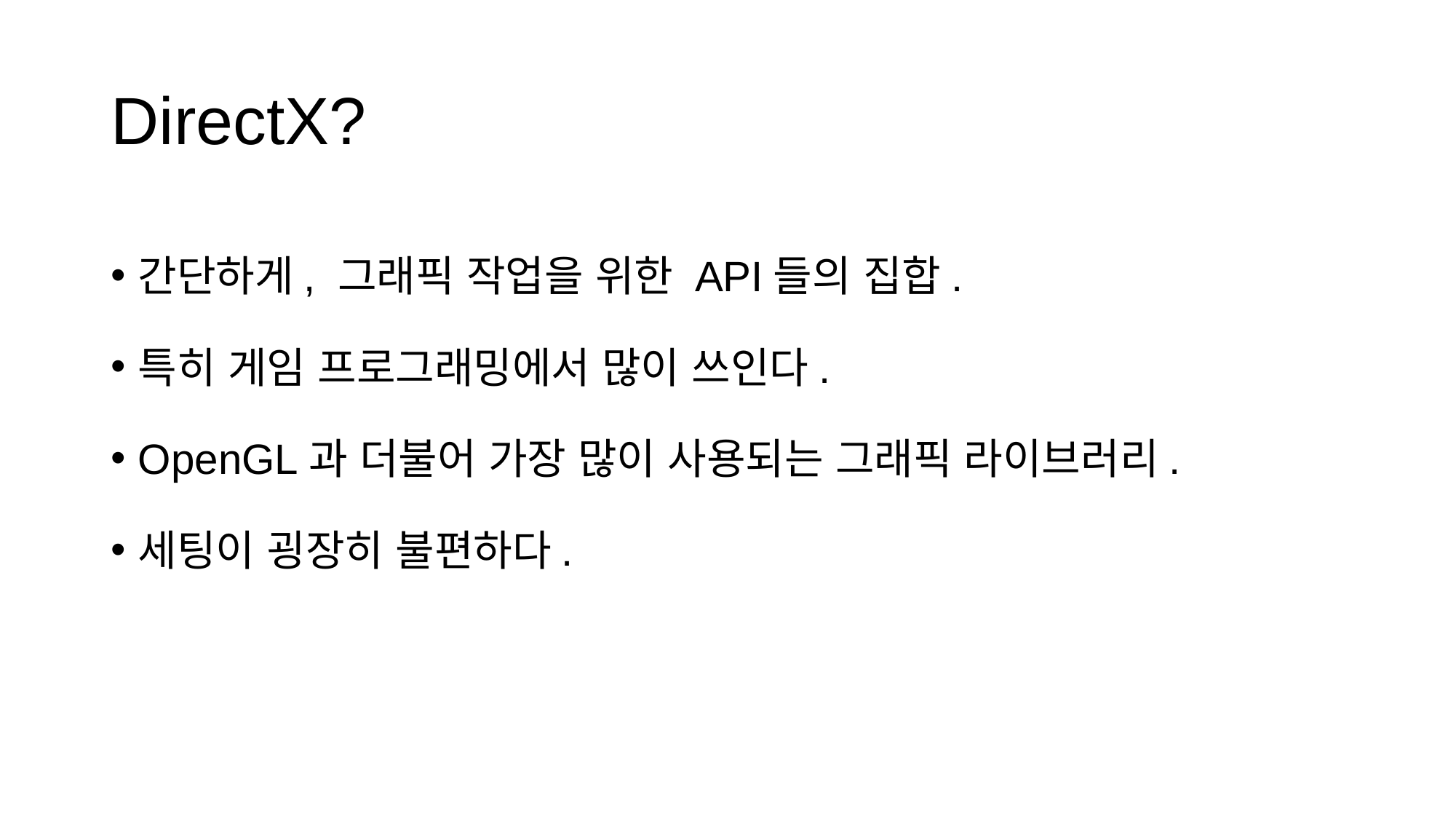

# DirectX?
간단하게, 그래픽 작업을 위한 API들의 집합.
특히 게임 프로그래밍에서 많이 쓰인다.
OpenGL과 더불어 가장 많이 사용되는 그래픽 라이브러리.
세팅이 굉장히 불편하다.